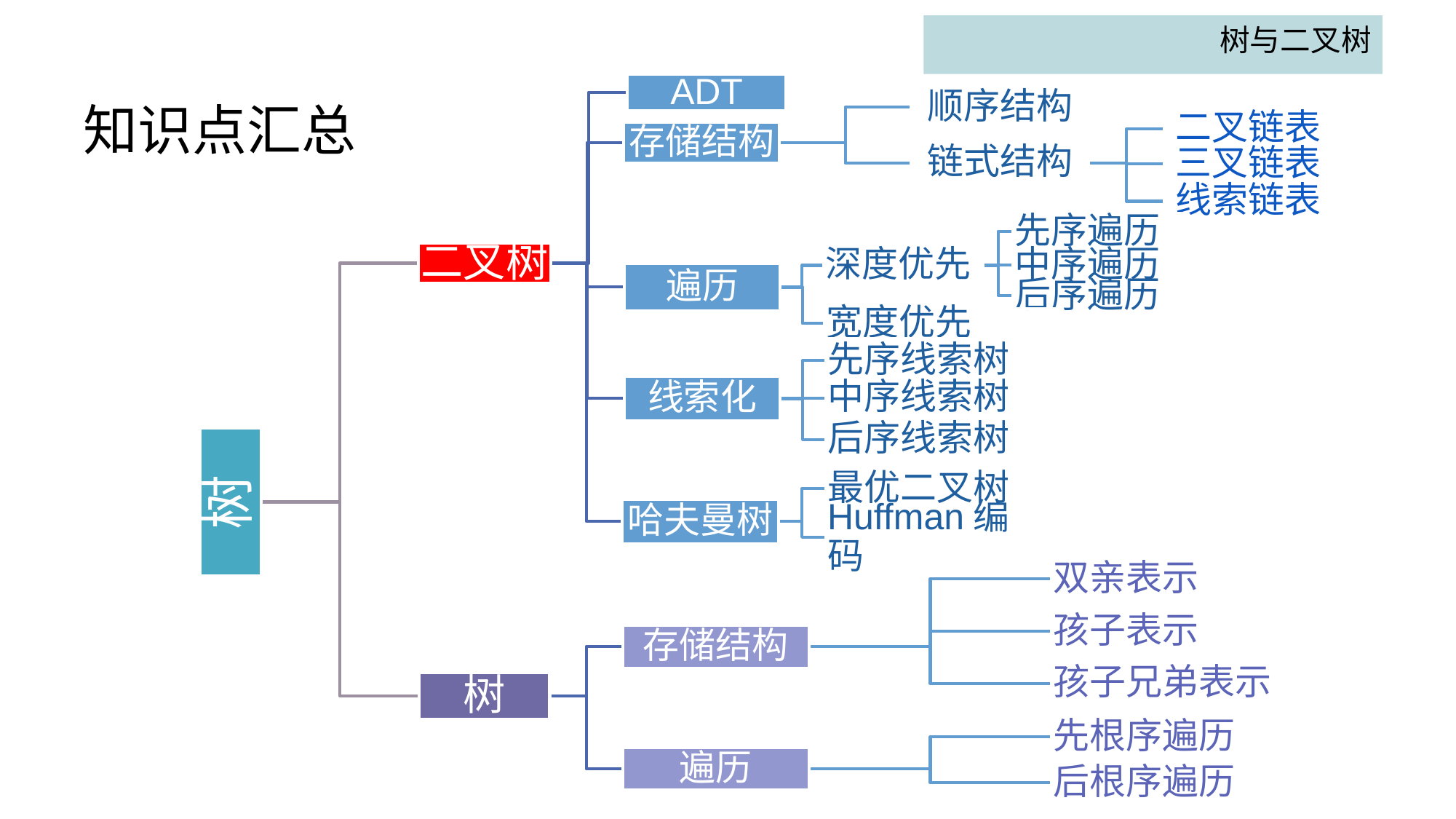

树与二叉树

树
二叉树
ADT
存储结构
顺序结构
链式结构
二叉链表
三叉链表
线索链表
遍历
深度优先
先序遍历
中序遍历
后序遍历
宽度优先
线索化
先序线索树
中序线索树
后序线索树
哈夫曼树
最优二叉树
Huffman编码
树
存储结构
双亲表示
孩子表示
孩子兄弟表示
遍历
先根序遍历
后根序遍历
# 知识点汇总